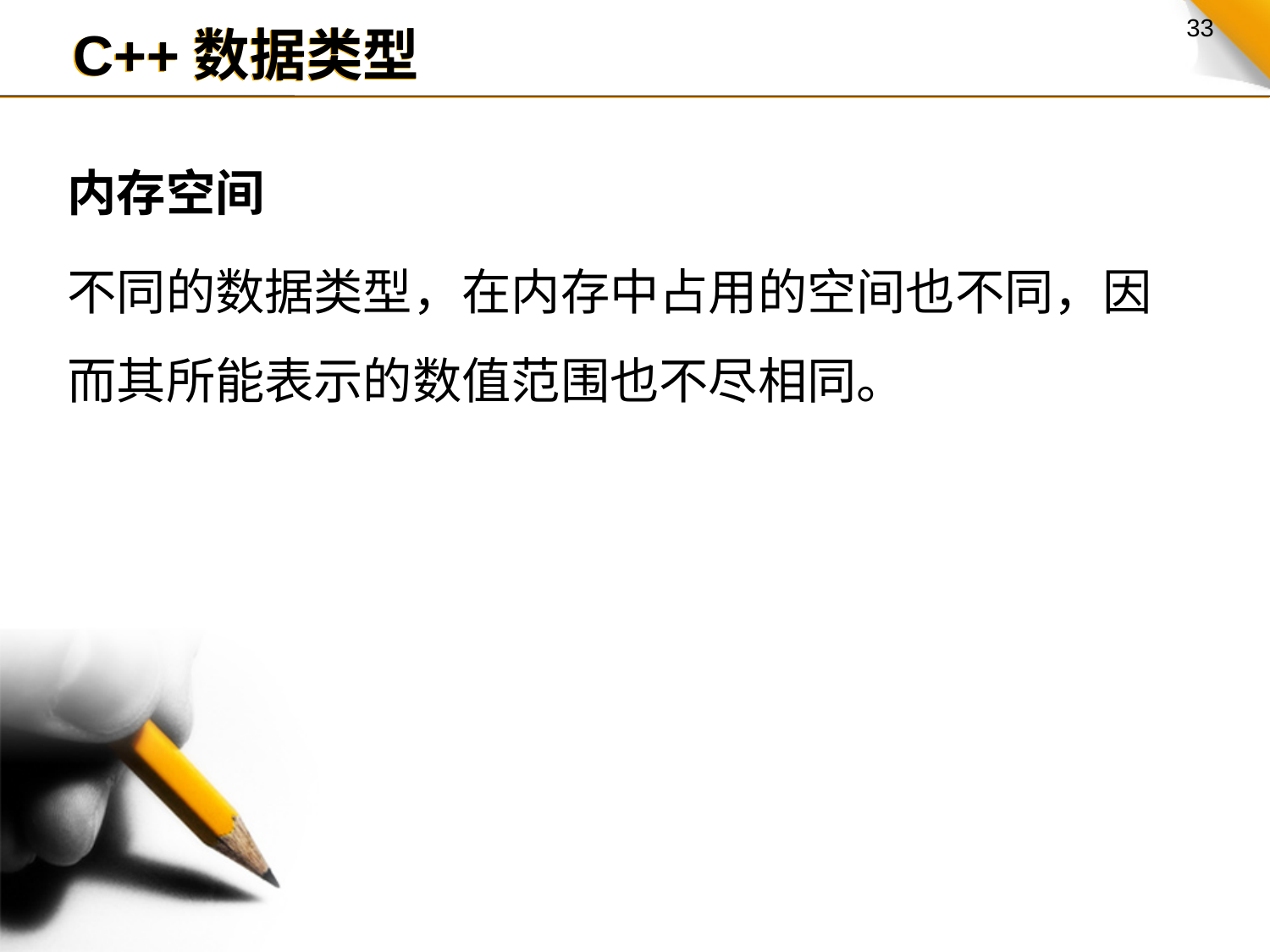

C++数据类型
内存空间
不同的数据类型，在内存中占用的空间也不同，因而其所能表示的数值范围也不尽相同。